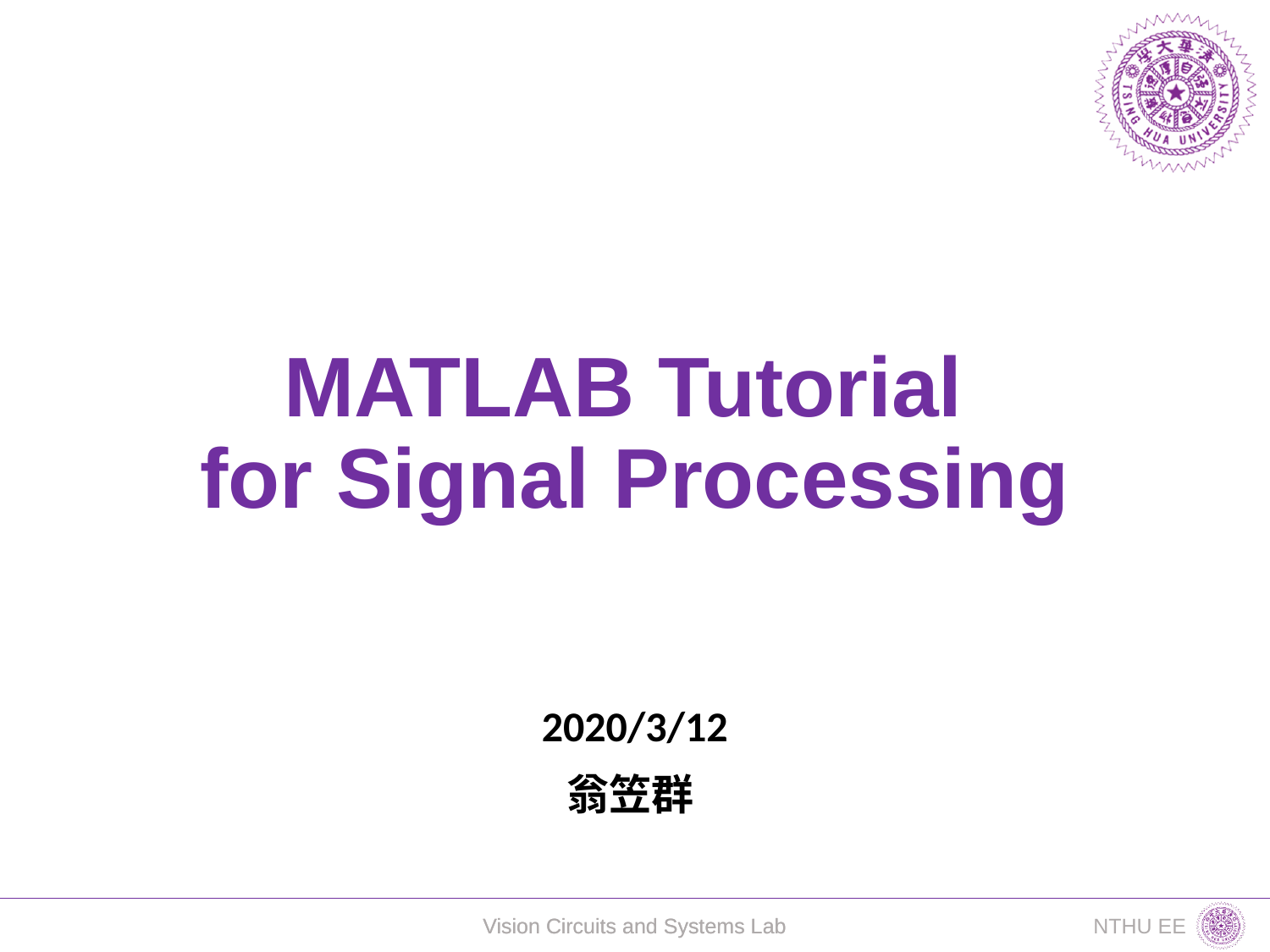

# MATLAB Tutorial for Signal Processing
2020/3/12
翁笠群